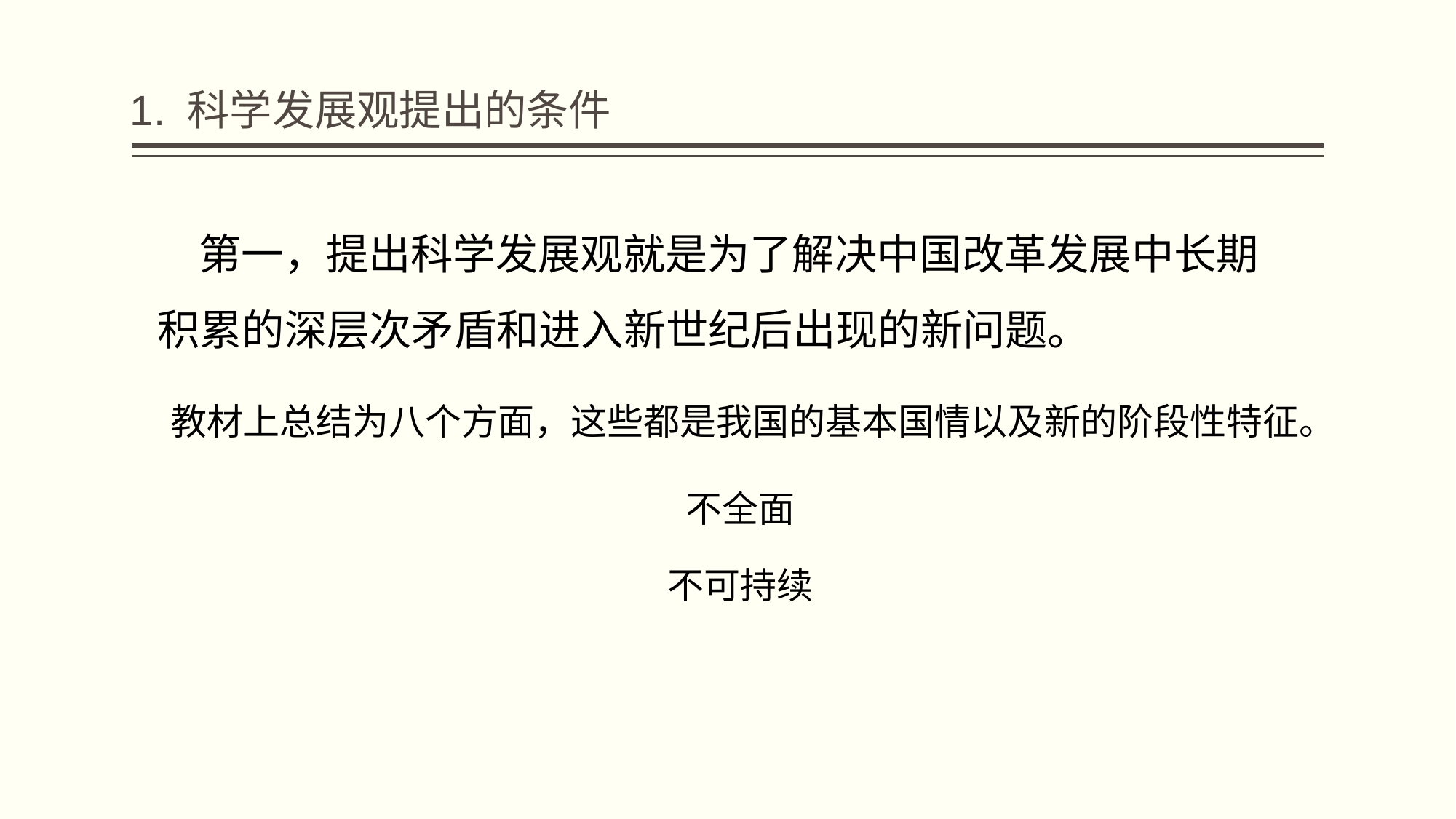

# 1. 科学发展观提出的条件
    第一，提出科学发展观就是为了解决中国改革发展中长期积累的深层次矛盾和进入新世纪后出现的新问题。
教材上总结为八个方面，这些都是我国的基本国情以及新的阶段性特征。
不全面
不可持续